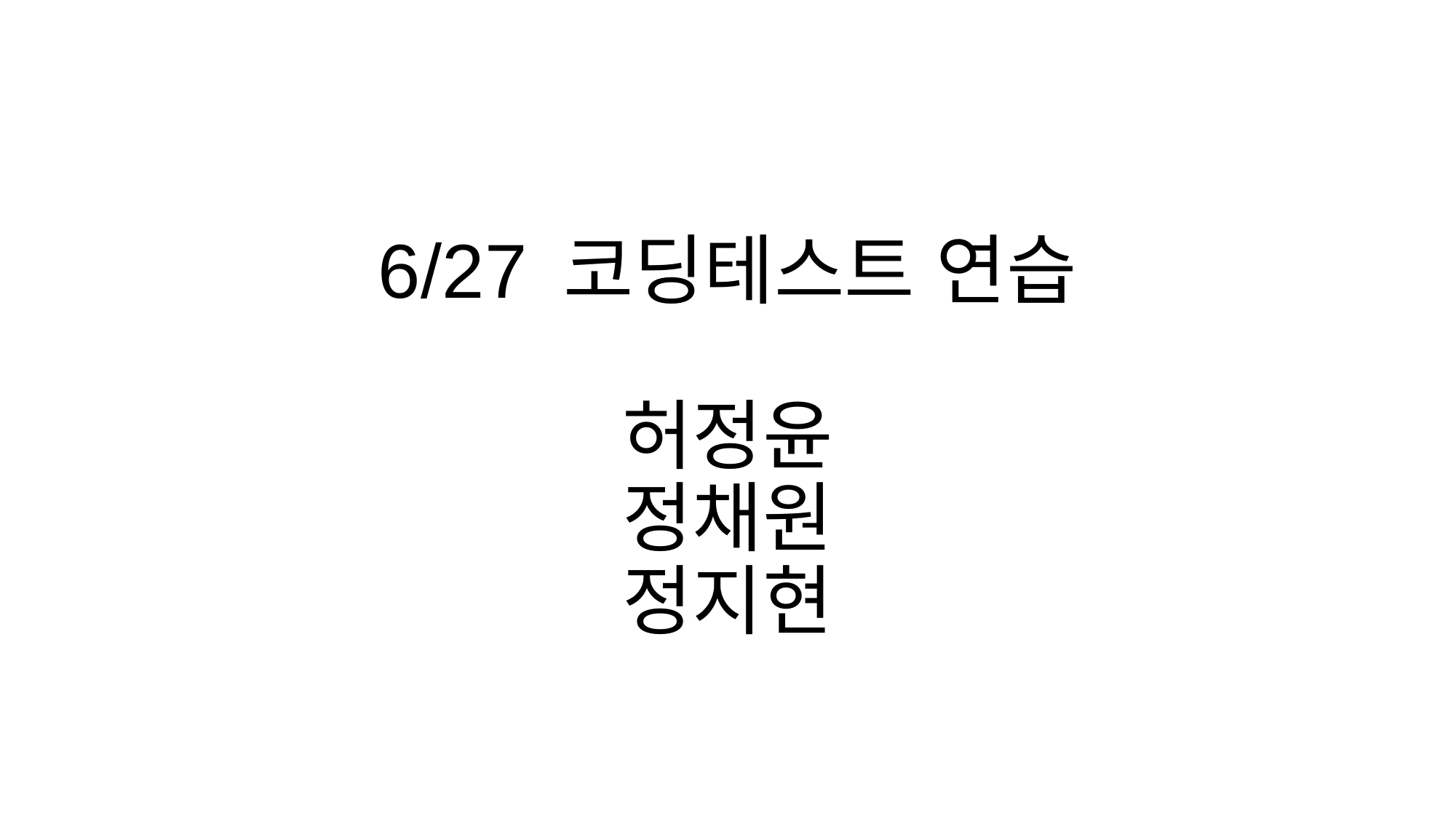

# 6/27 코딩테스트 연습 허정윤 정채원 정지현